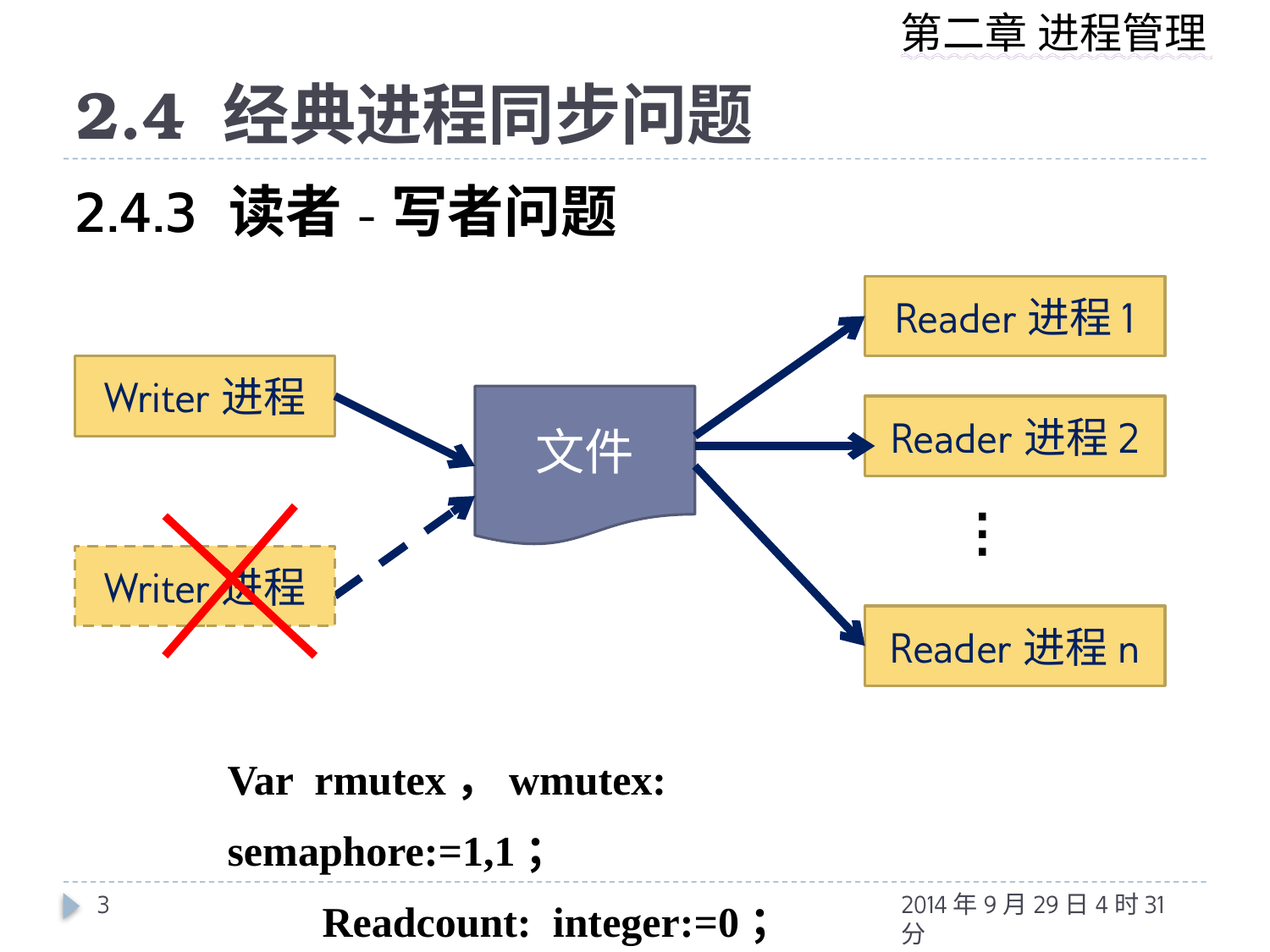

# 2.4 经典进程同步问题
2.4.3 读者-写者问题
Reader进程1
Writer进程
文件
Reader进程2
…
Writer进程
Reader进程n
Var  rmutex，wmutex:  semaphore:=1,1；
　　Readcount:  integer:=0；
3
2014年9月29日4时31分